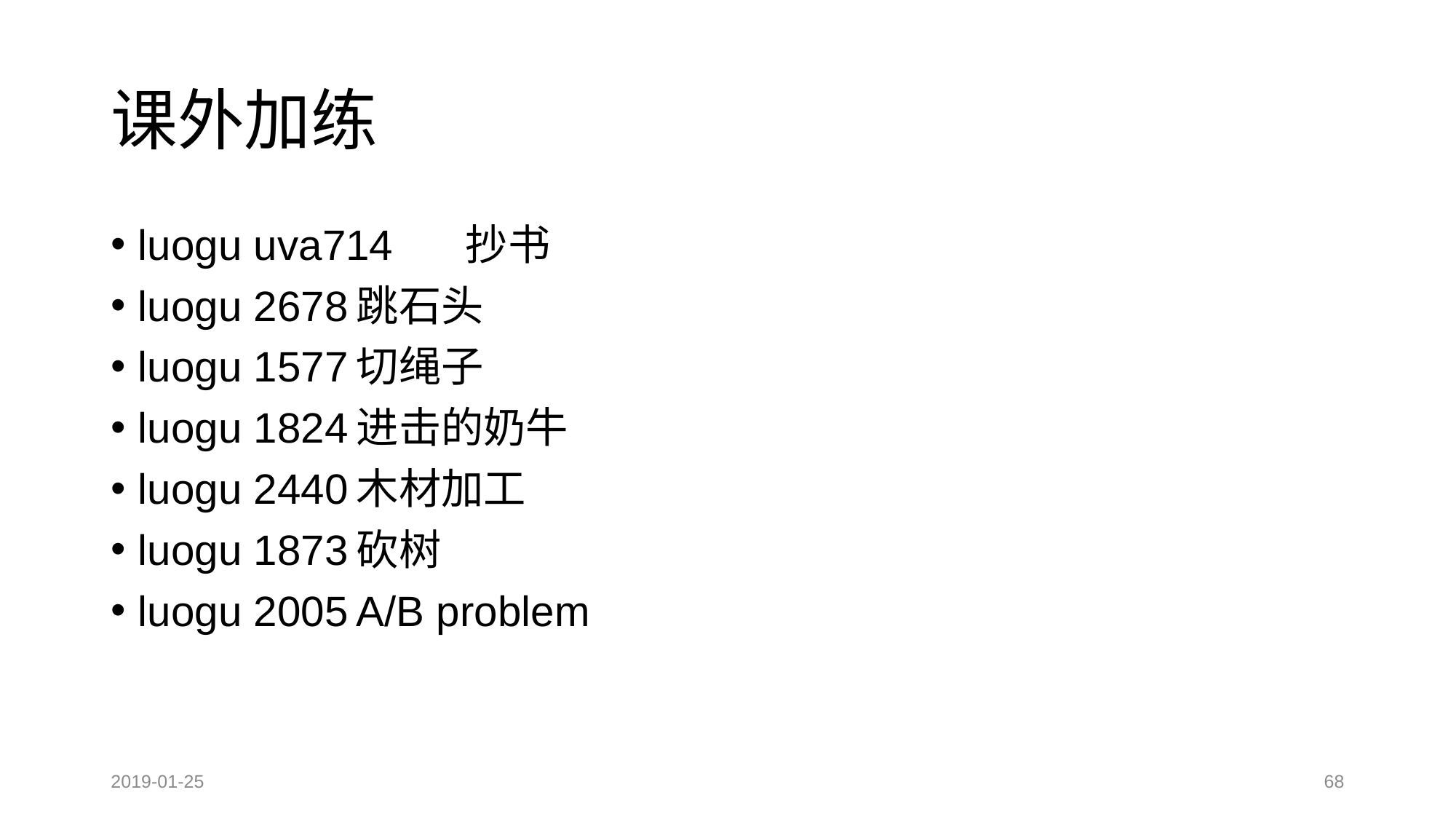

# 课外加练
luogu uva714	抄书
luogu 2678	跳石头
luogu 1577	切绳子
luogu 1824	进击的奶牛
luogu 2440	木材加工
luogu 1873	砍树
luogu 2005	A/B problem
2019-01-25
68